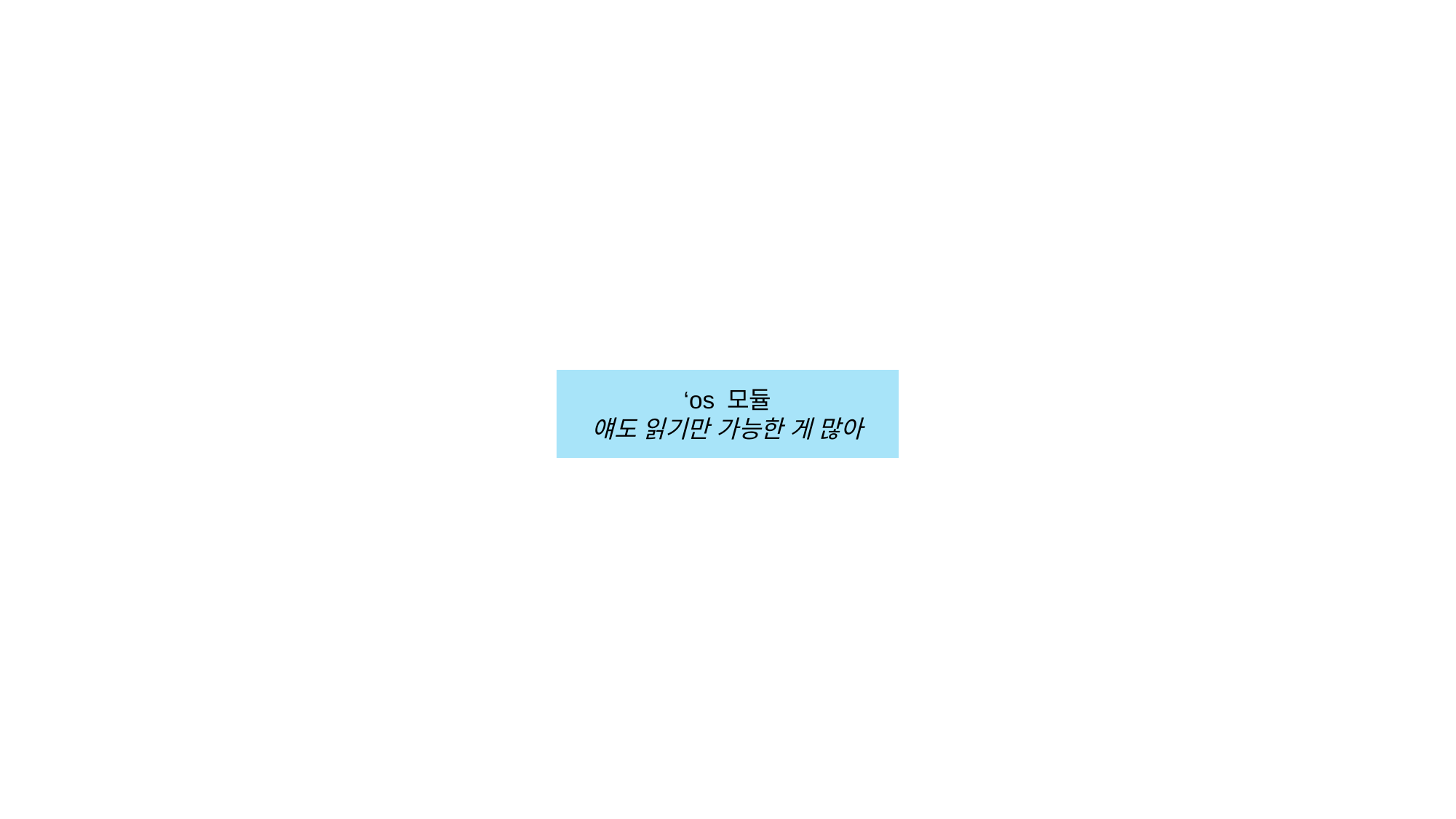

‘os 모듈
얘도 읽기만 가능한 게 많아